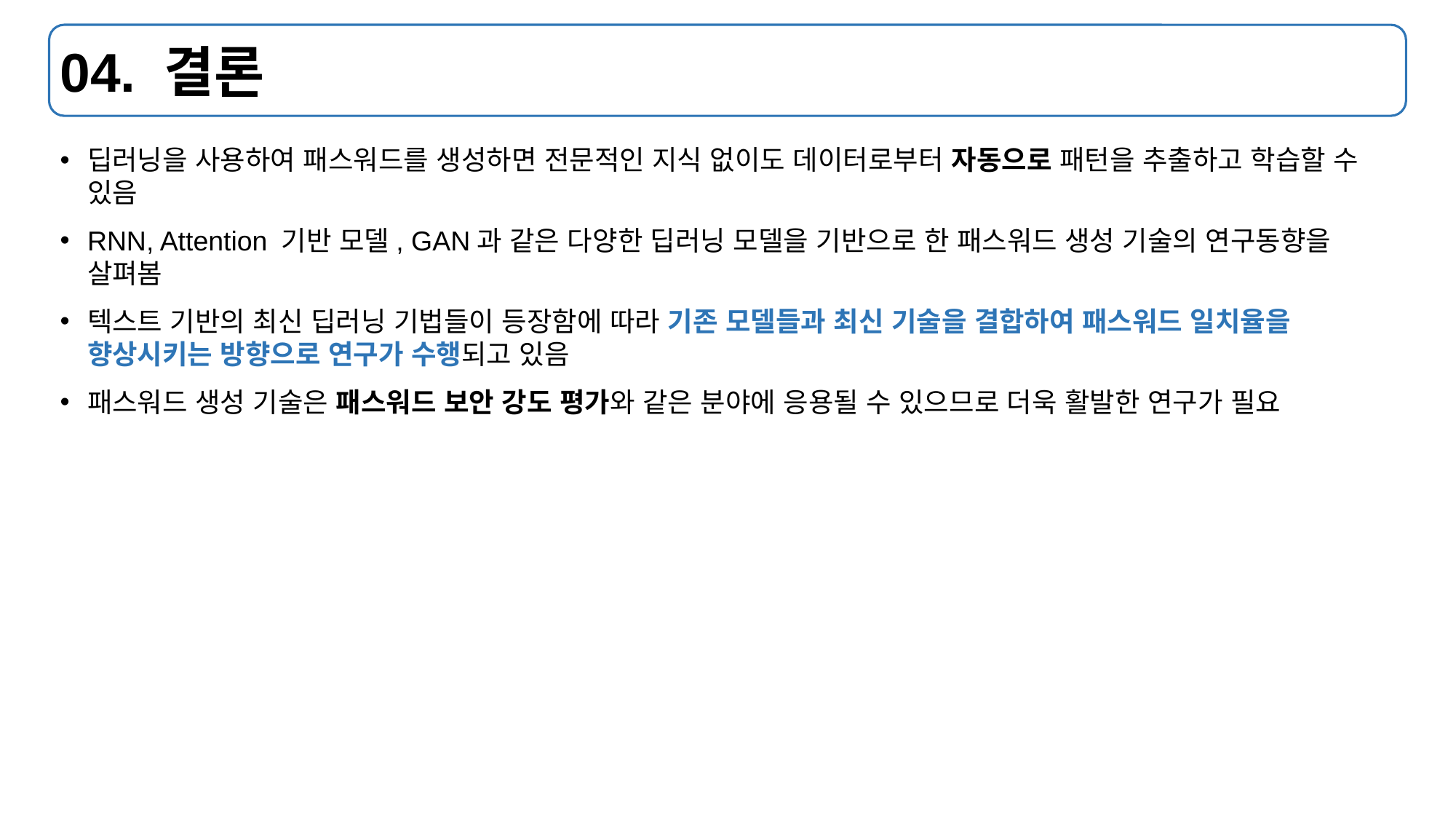

# 04. 결론
딥러닝을 사용하여 패스워드를 생성하면 전문적인 지식 없이도 데이터로부터 자동으로 패턴을 추출하고 학습할 수 있음
RNN, Attention 기반 모델, GAN과 같은 다양한 딥러닝 모델을 기반으로 한 패스워드 생성 기술의 연구동향을 살펴봄
텍스트 기반의 최신 딥러닝 기법들이 등장함에 따라 기존 모델들과 최신 기술을 결합하여 패스워드 일치율을 향상시키는 방향으로 연구가 수행되고 있음
패스워드 생성 기술은 패스워드 보안 강도 평가와 같은 분야에 응용될 수 있으므로 더욱 활발한 연구가 필요